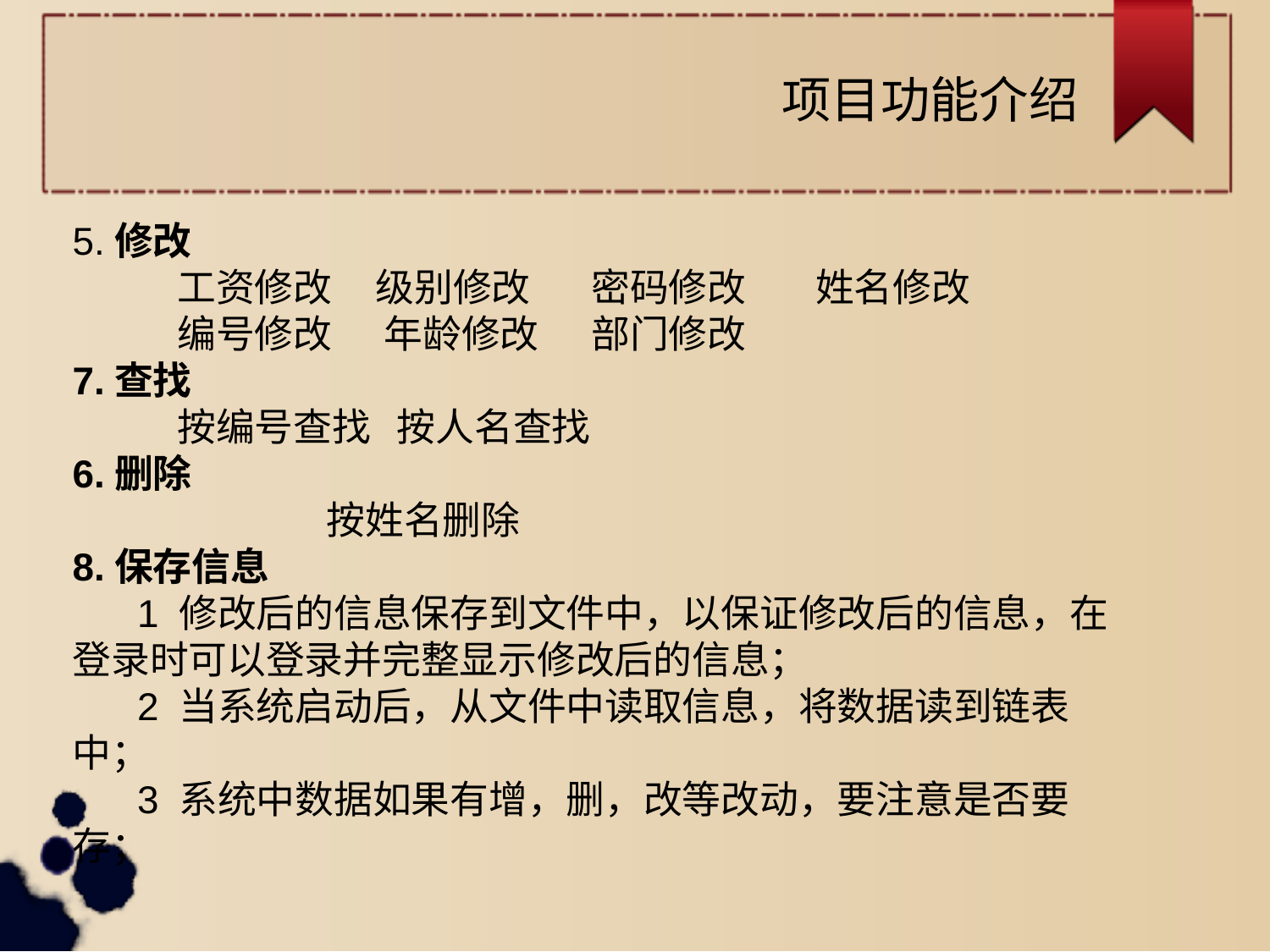

项目功能介绍
5.修改
           工资修改     级别修改       密码修改        姓名修改
           编号修改      年龄修改      部门修改
7.查找
           按编号查找   按人名查找
6.删除
		按姓名删除
8.保存信息
      1 修改后的信息保存到文件中，以保证修改后的信息，在登录时可以登录并完整显示修改后的信息；
      2 当系统启动后，从文件中读取信息，将数据读到链表中；
      3 系统中数据如果有增，删，改等改动，要注意是否要存；